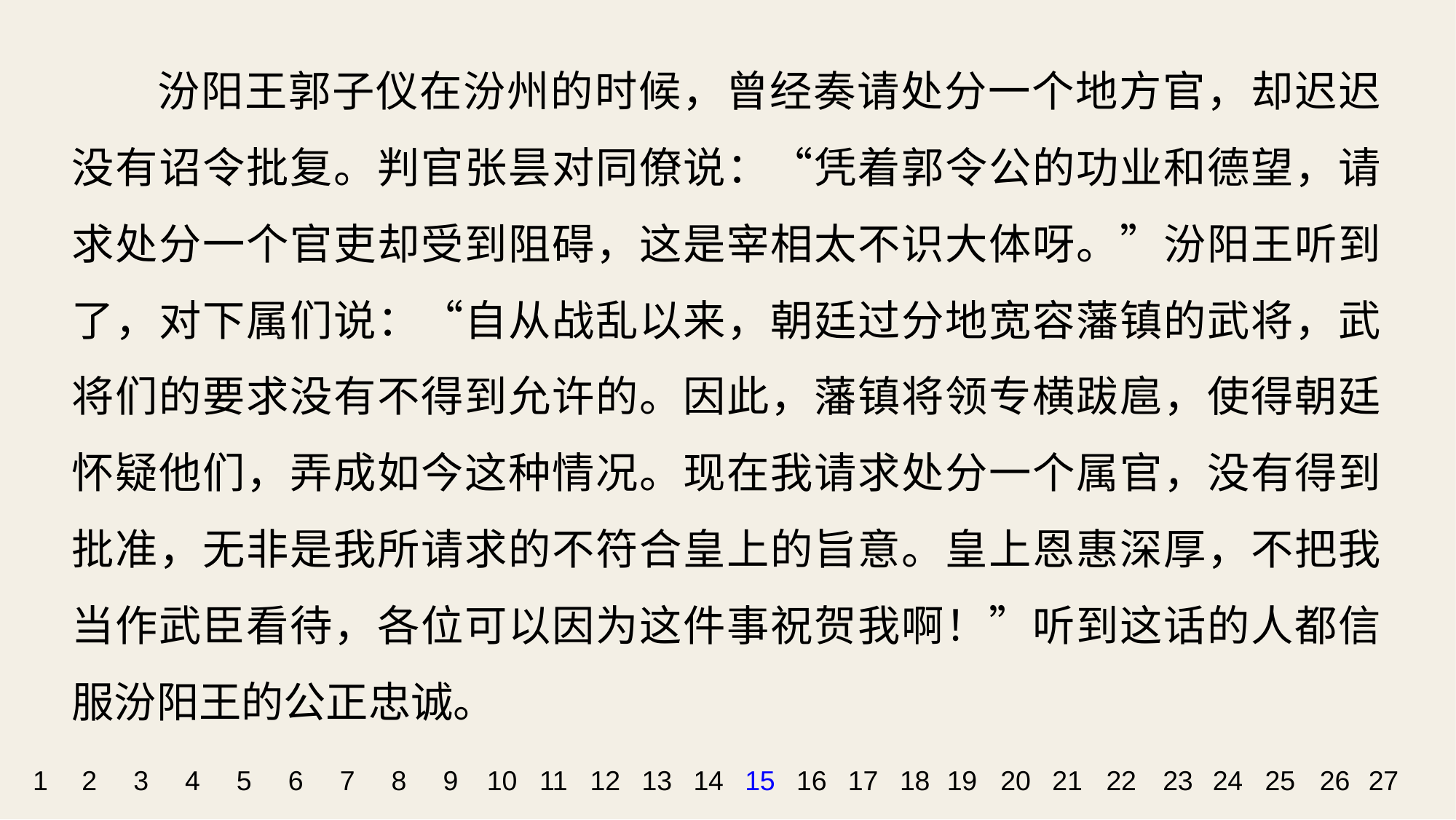

汾阳王郭子仪在汾州的时候，曾经奏请处分一个地方官，却迟迟没有诏令批复。判官张昙对同僚说：“凭着郭令公的功业和德望，请求处分一个官吏却受到阻碍，这是宰相太不识大体呀。”汾阳王听到了，对下属们说：“自从战乱以来，朝廷过分地宽容藩镇的武将，武将们的要求没有不得到允许的。因此，藩镇将领专横跋扈，使得朝廷怀疑他们，弄成如今这种情况。现在我请求处分一个属官，没有得到批准，无非是我所请求的不符合皇上的旨意。皇上恩惠深厚，不把我当作武臣看待，各位可以因为这件事祝贺我啊！”听到这话的人都信服汾阳王的公正忠诚。
1
2
3
4
5
6
7
8
9
10
11
12
13
14
15
16
17
18
19
20
21
22
23
24
25
26
27